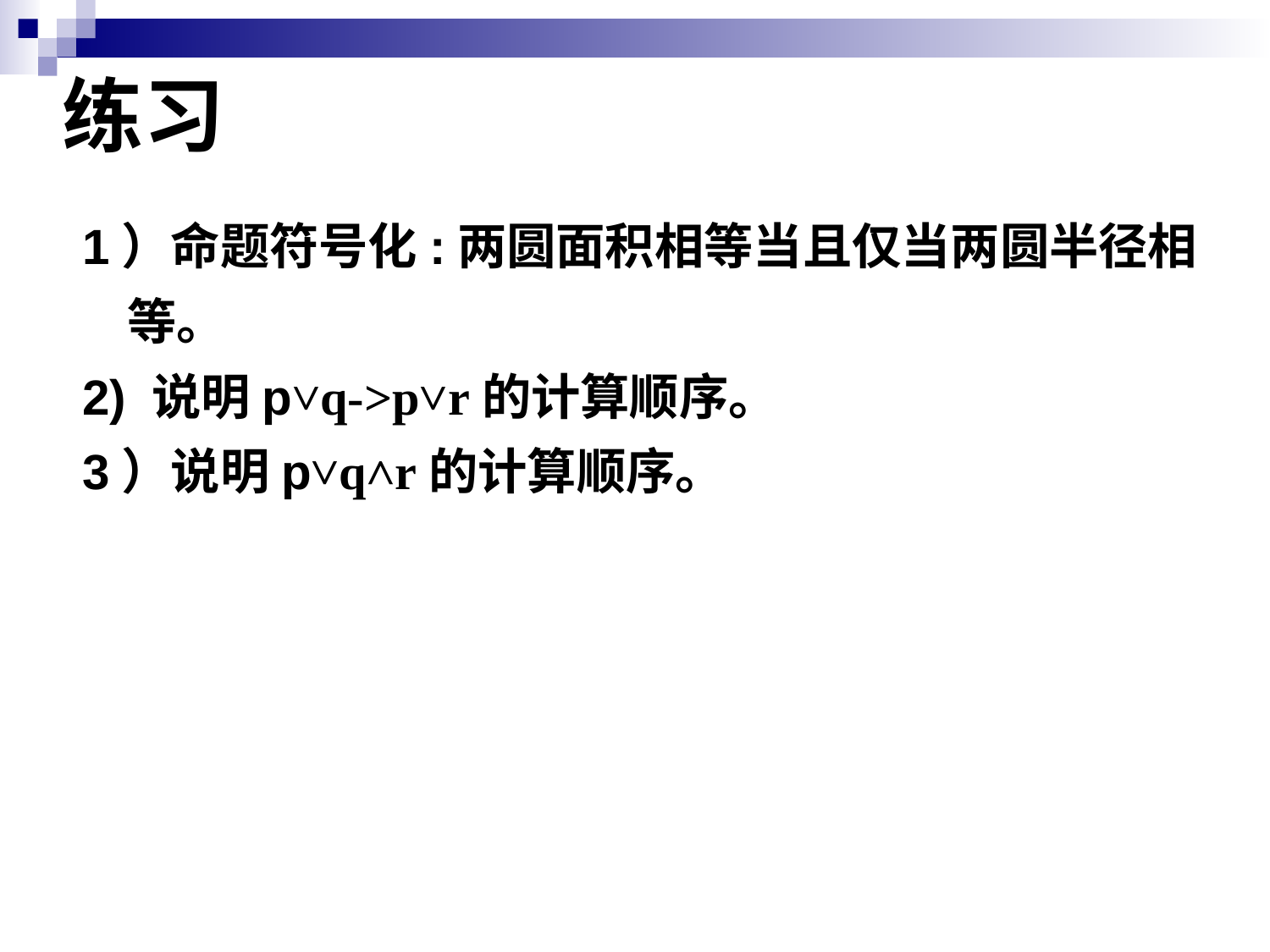

练习
1）命题符号化:两圆面积相等当且仅当两圆半径相
   等。
2) 说明p˅q->p˅r的计算顺序。
3）说明p˅q˄r的计算顺序。